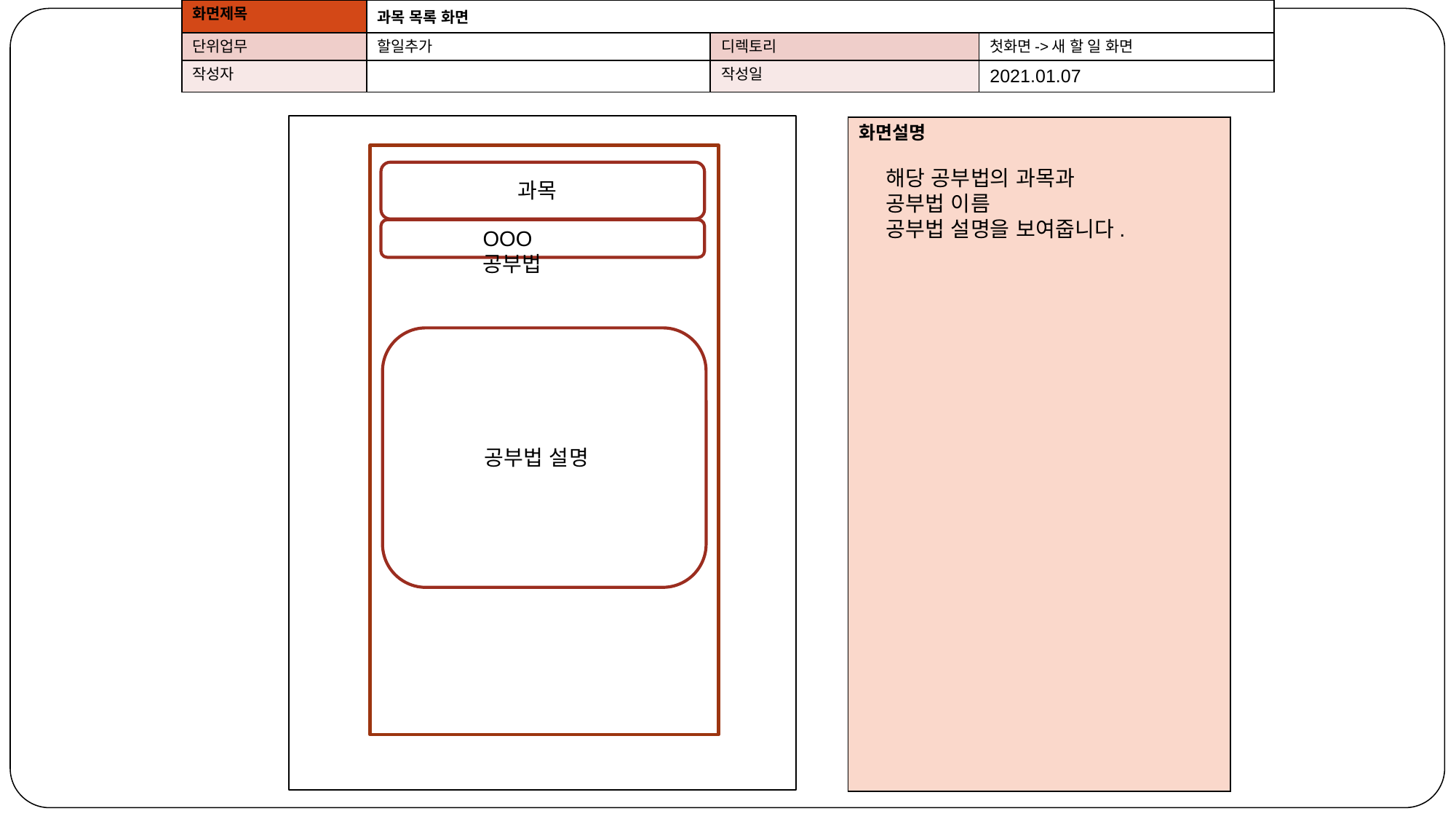

| 화면제목 | 과목 목록 화면 |  |  |
| --- | --- | --- | --- |
| 단위업무 | 할일추가 | 디렉토리 | 첫화면->새 할 일 화면 |
| 작성자 |  | 작성일 | 2021.01.07 |

| 화면설명 |
| --- |

해당 공부법의 과목과
공부법 이름
공부법 설명을 보여줍니다.

과목

OOO 공부법

공부법 설명